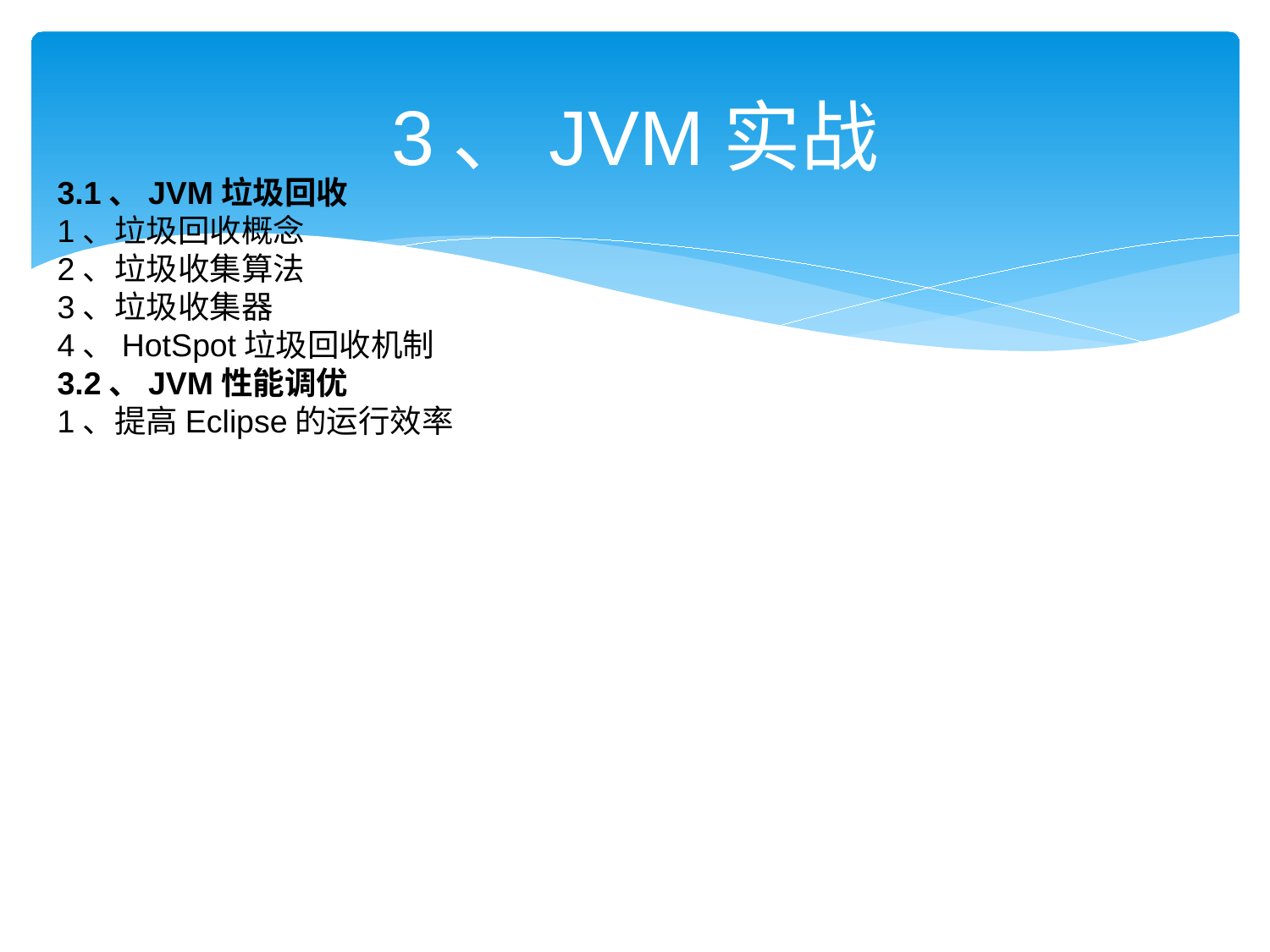

# 3、JVM实战
3.1、JVM垃圾回收
1、垃圾回收概念
2、垃圾收集算法
3、垃圾收集器
4、HotSpot垃圾回收机制
3.2、JVM性能调优
1、提高Eclipse的运行效率